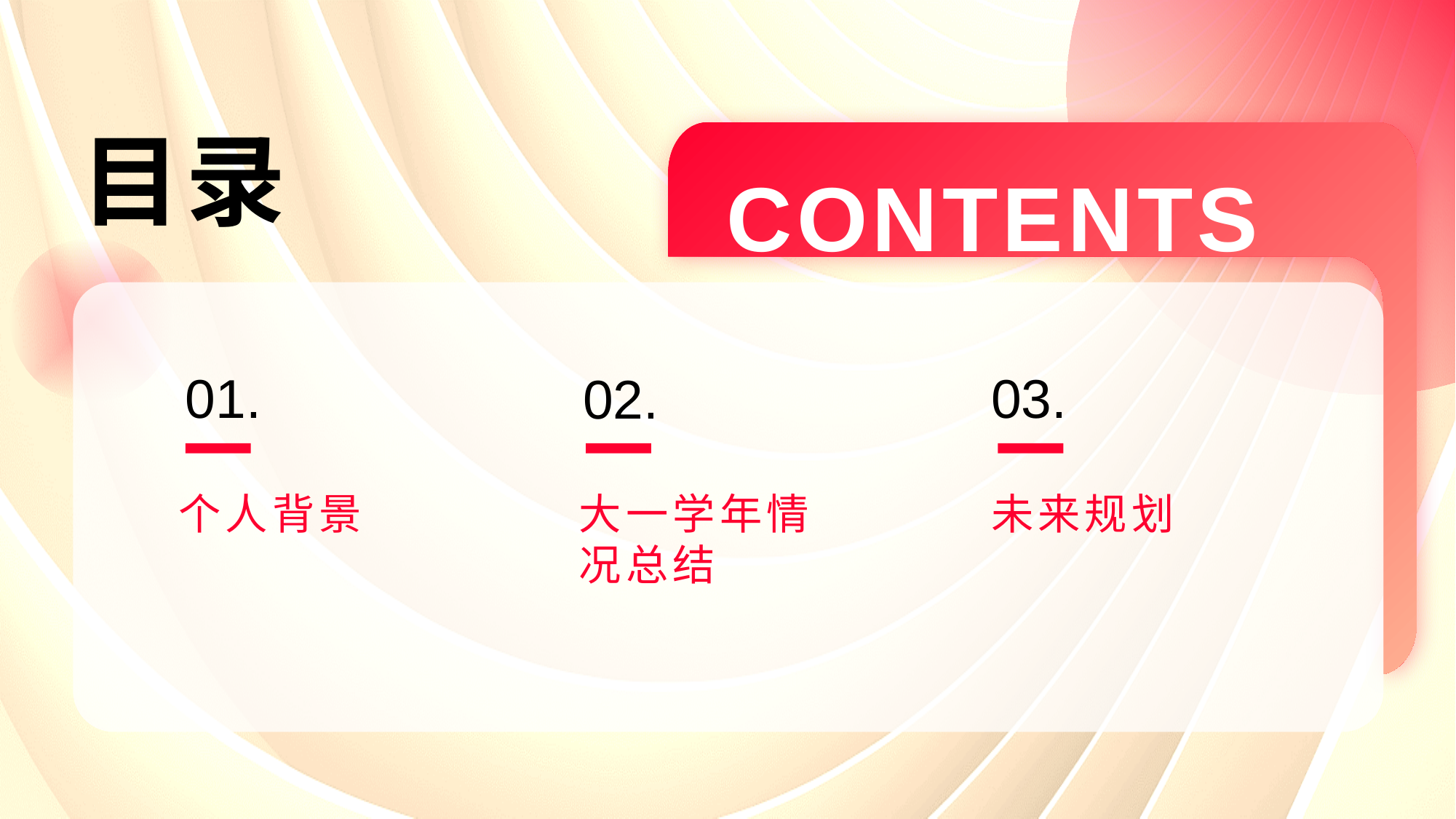

目录
CONTENTS
01.
03.
02.

个人背景
大一学年情况总结
未来规划